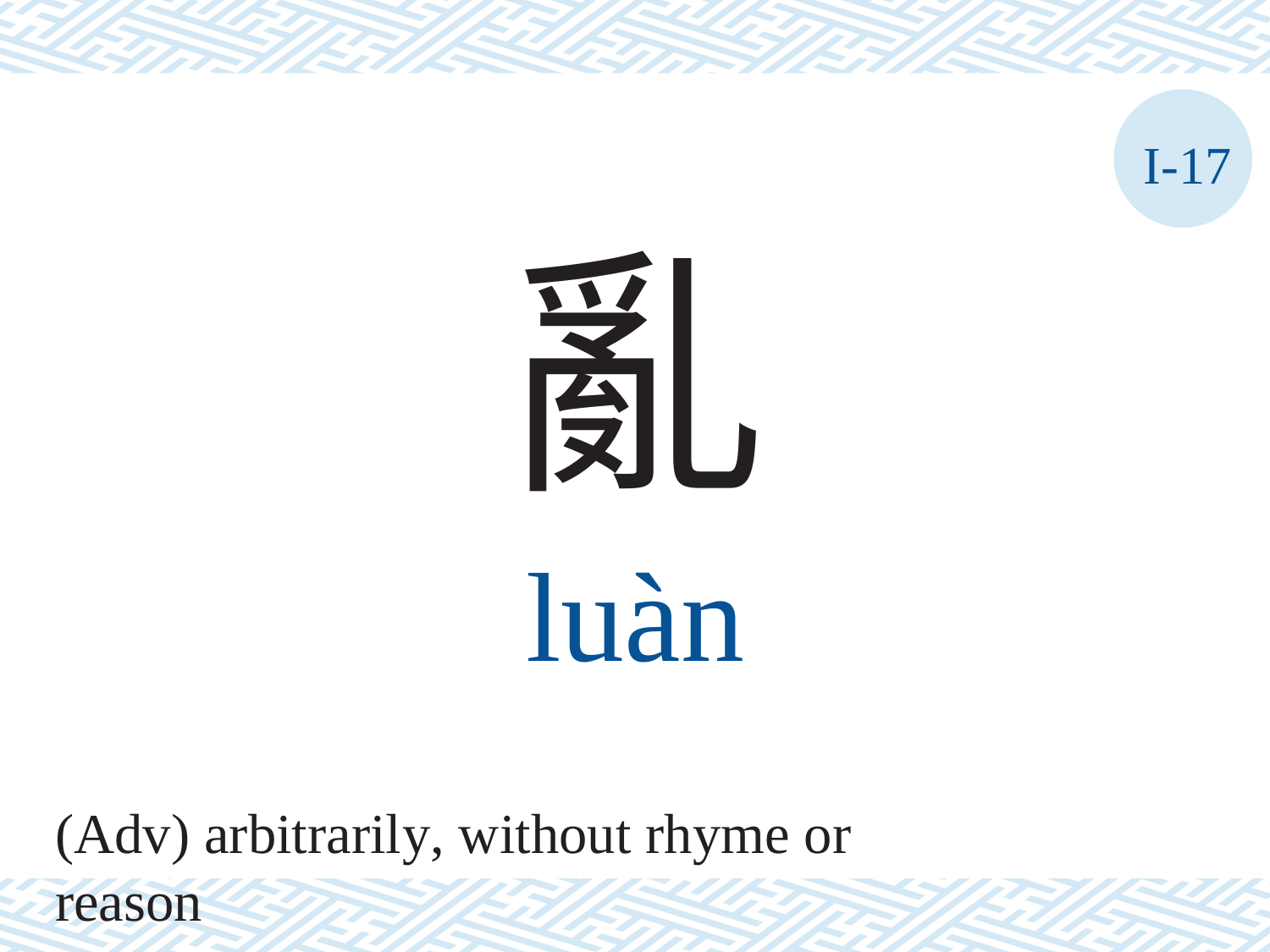

I-17
亂
luàn
(Adv) arbitrarily, without rhyme or reason